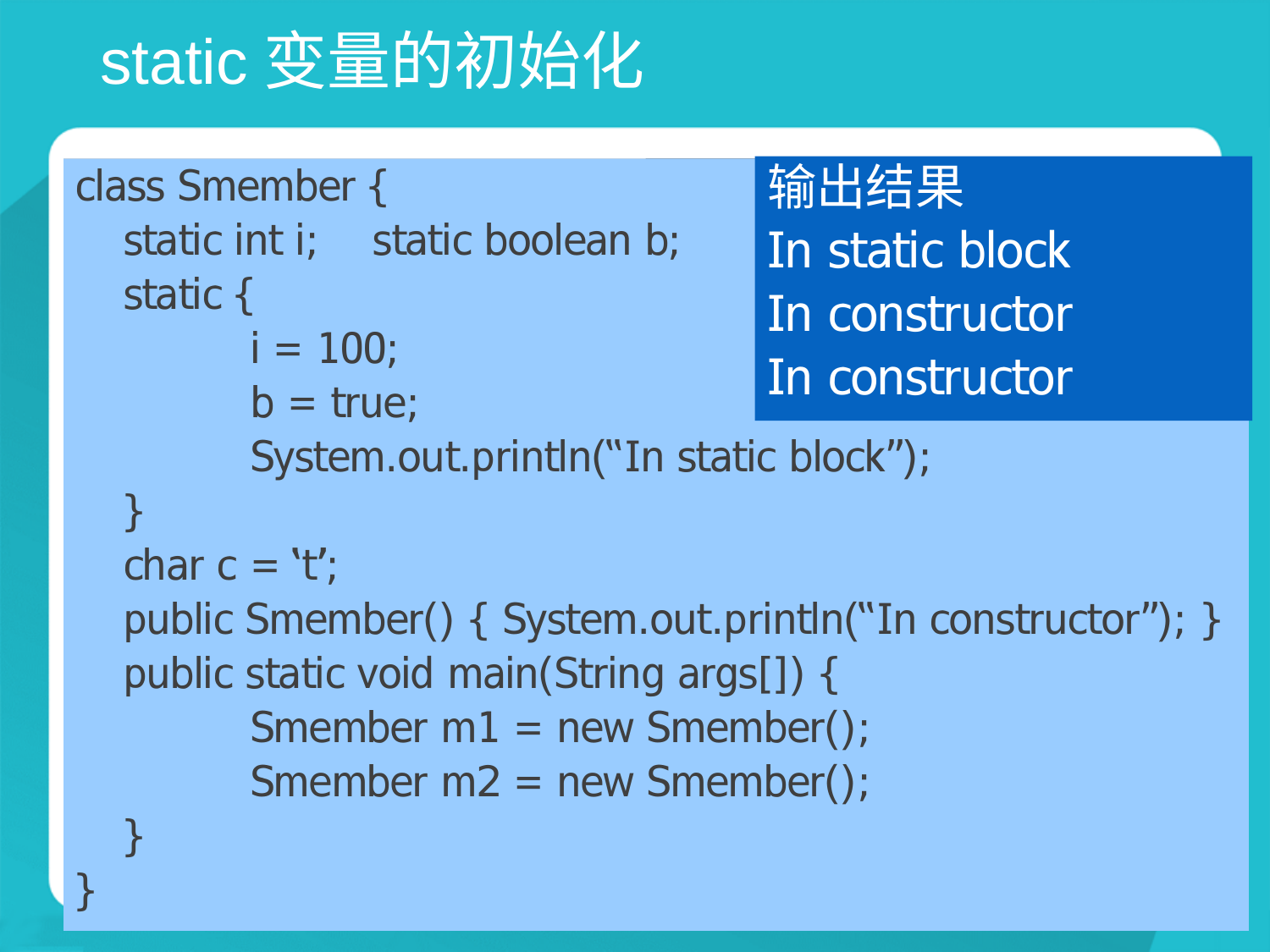

# static变量的初始化
输出结果
In static block
In constructor
In constructor
class Smember {
	static int i = 100;
	static boolean b = true;
	char c = ‘t’;
	public Smember() {}

	public static void main(String args[]) {
		Smember m1 = new Smember();
		Smember m2 = new Smember();
	}
}
class Smember {
	static int i;    static boolean b;
	static {
		i = 100;
		b = true;
		System.out.println(“In static block”);
	}
	char c = ‘t’;
	public Smember() { System.out.println(“In constructor”); }
	public static void main(String args[]) {
		Smember m1 = new Smember();
		Smember m2 = new Smember();
	}
}
不论产生多少个对象，
属于类的静态变量只有一份，
即只占有一份存储空间